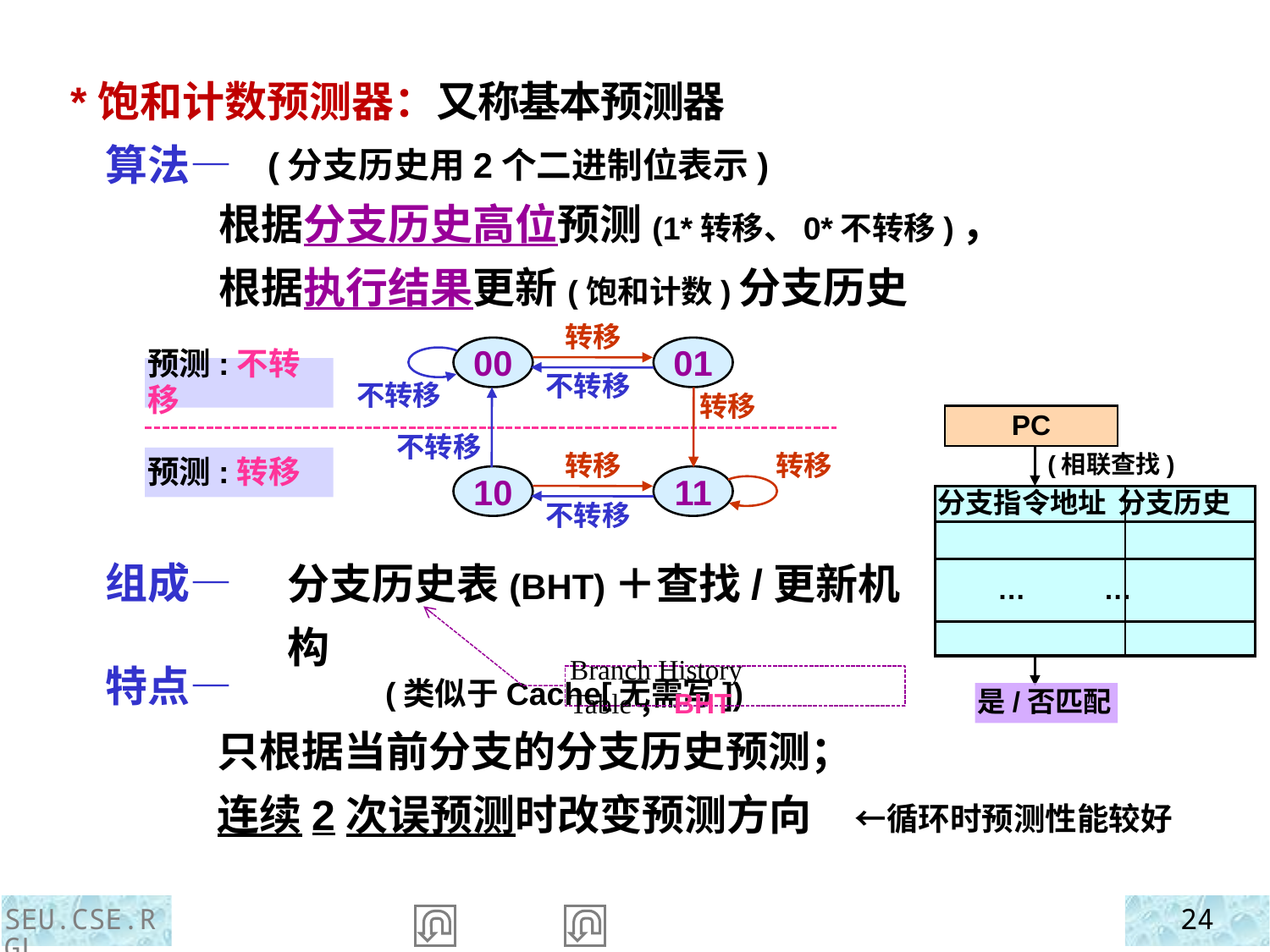

*饱和计数预测器：又称基本预测器
     算法—

     组成—

     特点—
     (分支历史用2个二进制位表示)
根据分支历史高位预测(1*转移、0*不转移)，
根据执行结果更新(饱和计数)分支历史
转移
00
01

预测:不转移
不转移
不转移
转移
不转移
转移
转移
预测:转移
10
11

不转移
PC
(相联查找)
分支指令地址  分支历史
…          …
是/否匹配
分支历史表(BHT)＋查找/更新机构
           (类似于Cache[无需写])
Branch History Table，BHT
只根据当前分支的分支历史预测；
连续2次误预测时改变预测方向      ←循环时预测性能较好
SEU.CSE.RGL
24